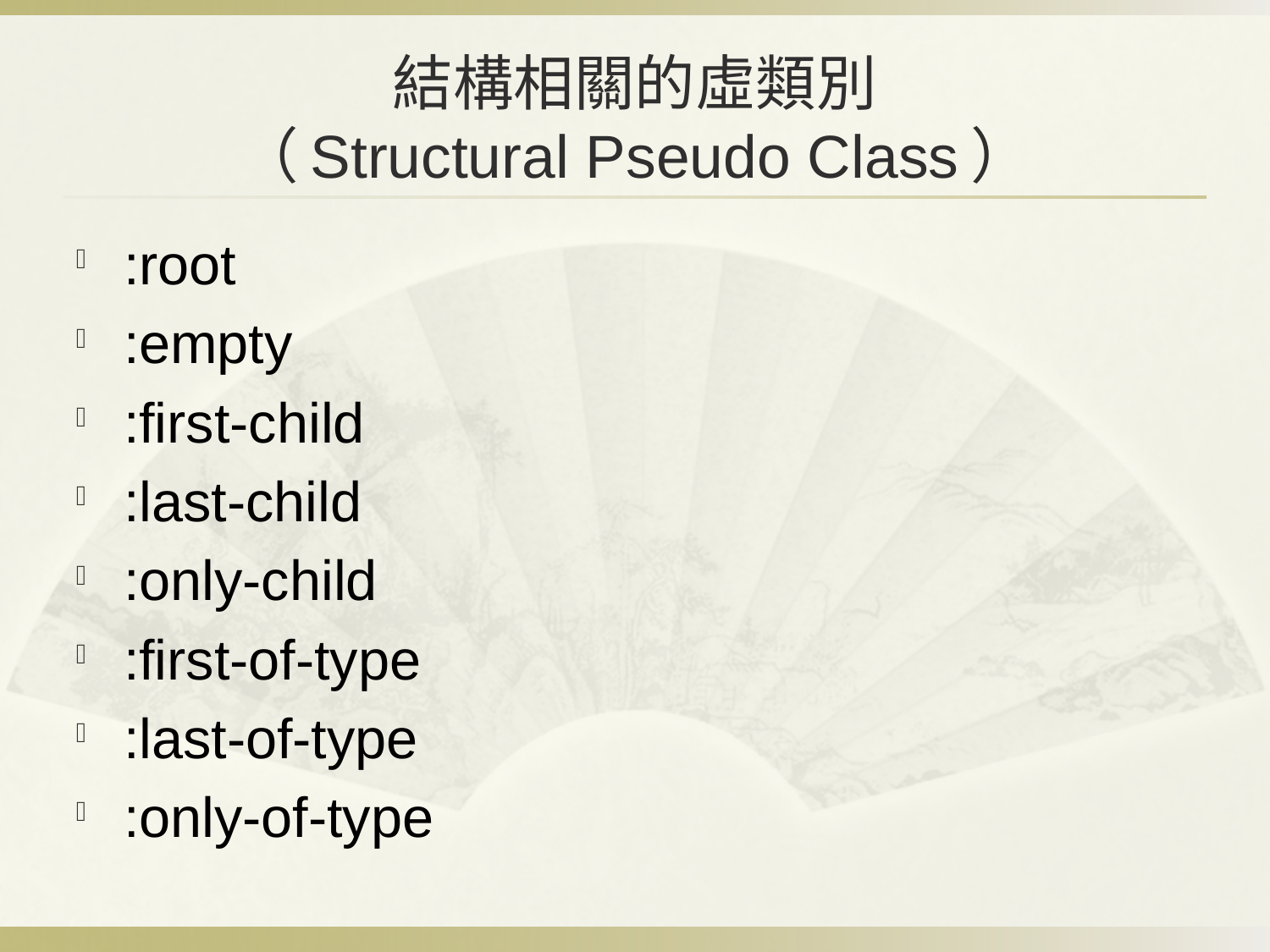

# 結構相關的虛類別 （Structural Pseudo Class）
:root
:empty
:first-child
:last-child
:only-child
:first-of-type
:last-of-type
:only-of-type